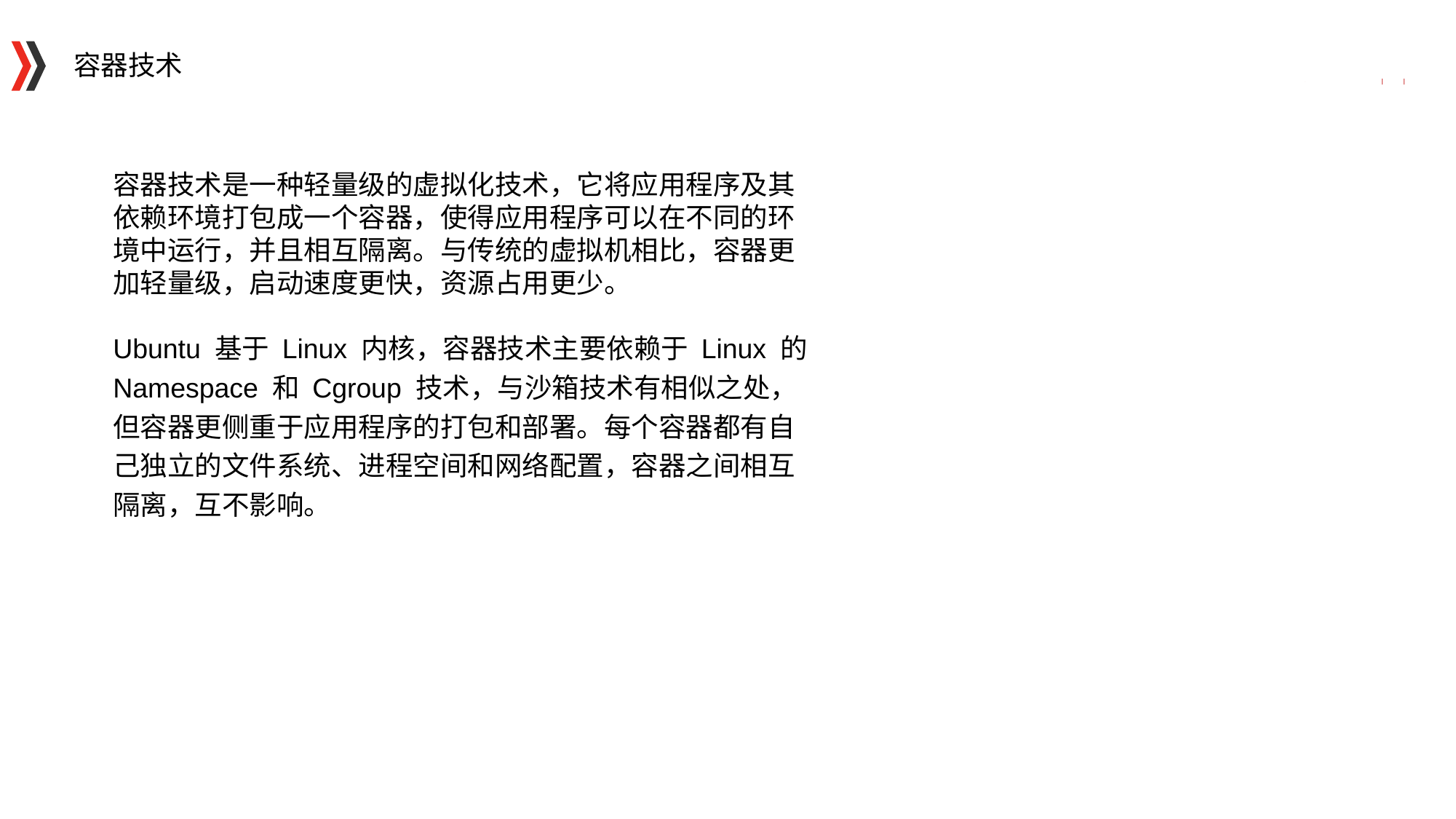

容器技术

容器技术是一种轻量级的虚拟化技术，它将应用程序及其依赖环境打包成一个容器，使得应用程序可以在不同的环境中运行，并且相互隔离。与传统的虚拟机相比，容器更加轻量级，启动速度更快，资源占用更少。
Ubuntu 基于 Linux 内核，容器技术主要依赖于 Linux 的 Namespace 和 Cgroup 技术，与沙箱技术有相似之处，但容器更侧重于应用程序的打包和部署。每个容器都有自己独立的文件系统、进程空间和网络配置，容器之间相互隔离，互不影响。